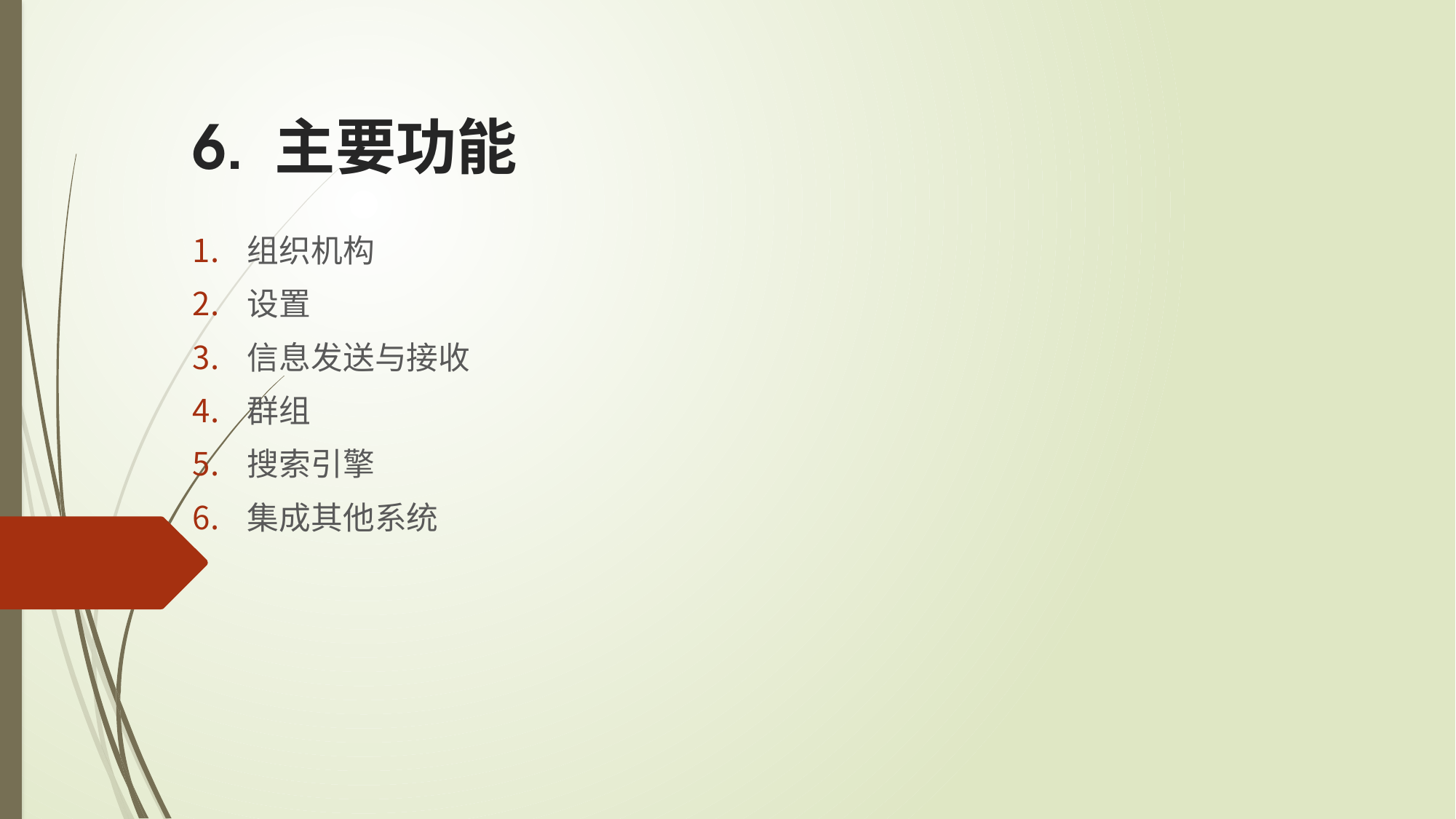

# 6. 主要功能
组织机构
设置
信息发送与接收
群组
搜索引擎
集成其他系统